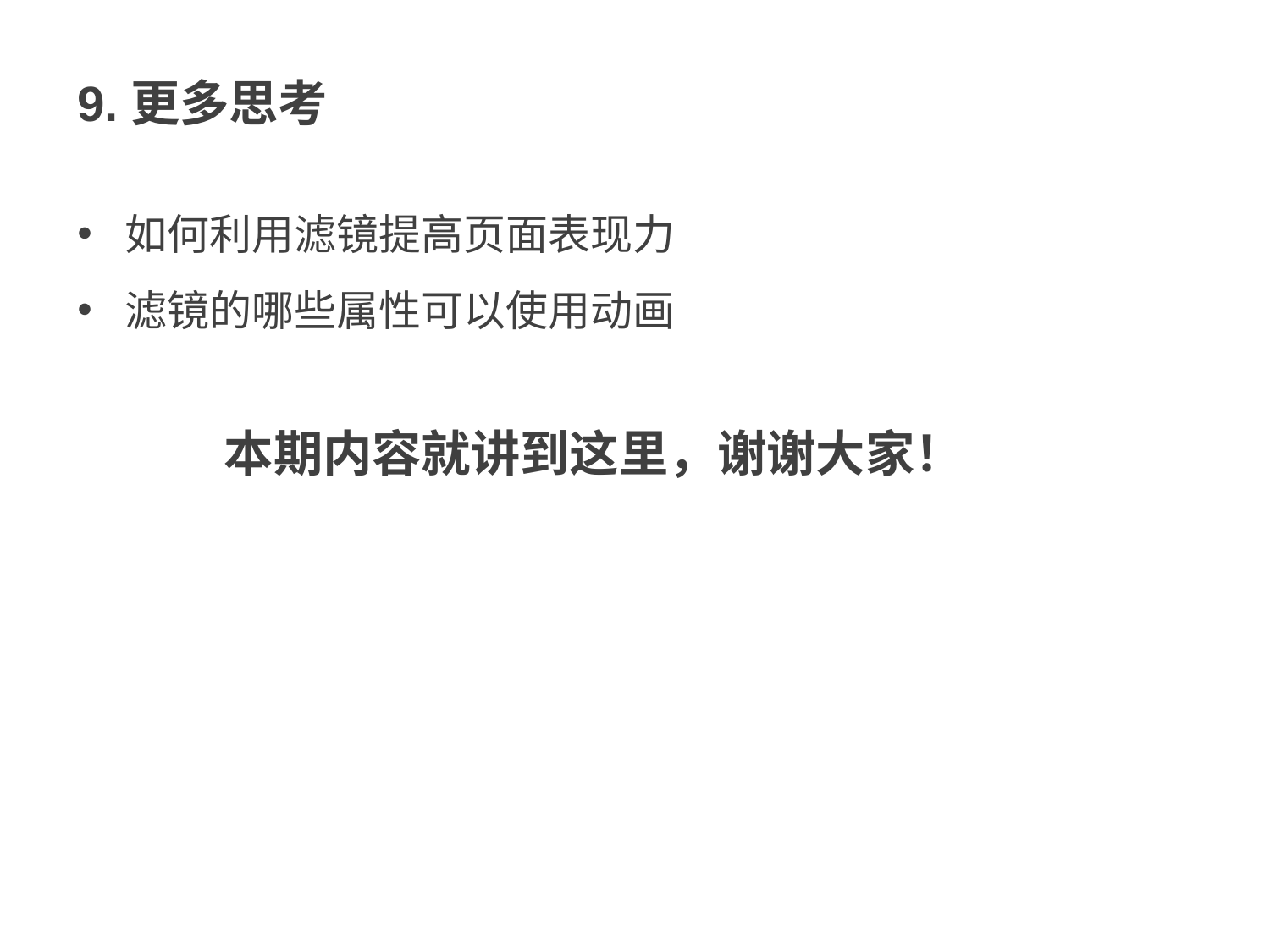

9.更多思考
如何利用滤镜提高页面表现力
滤镜的哪些属性可以使用动画
	本期内容就讲到这里，谢谢大家！